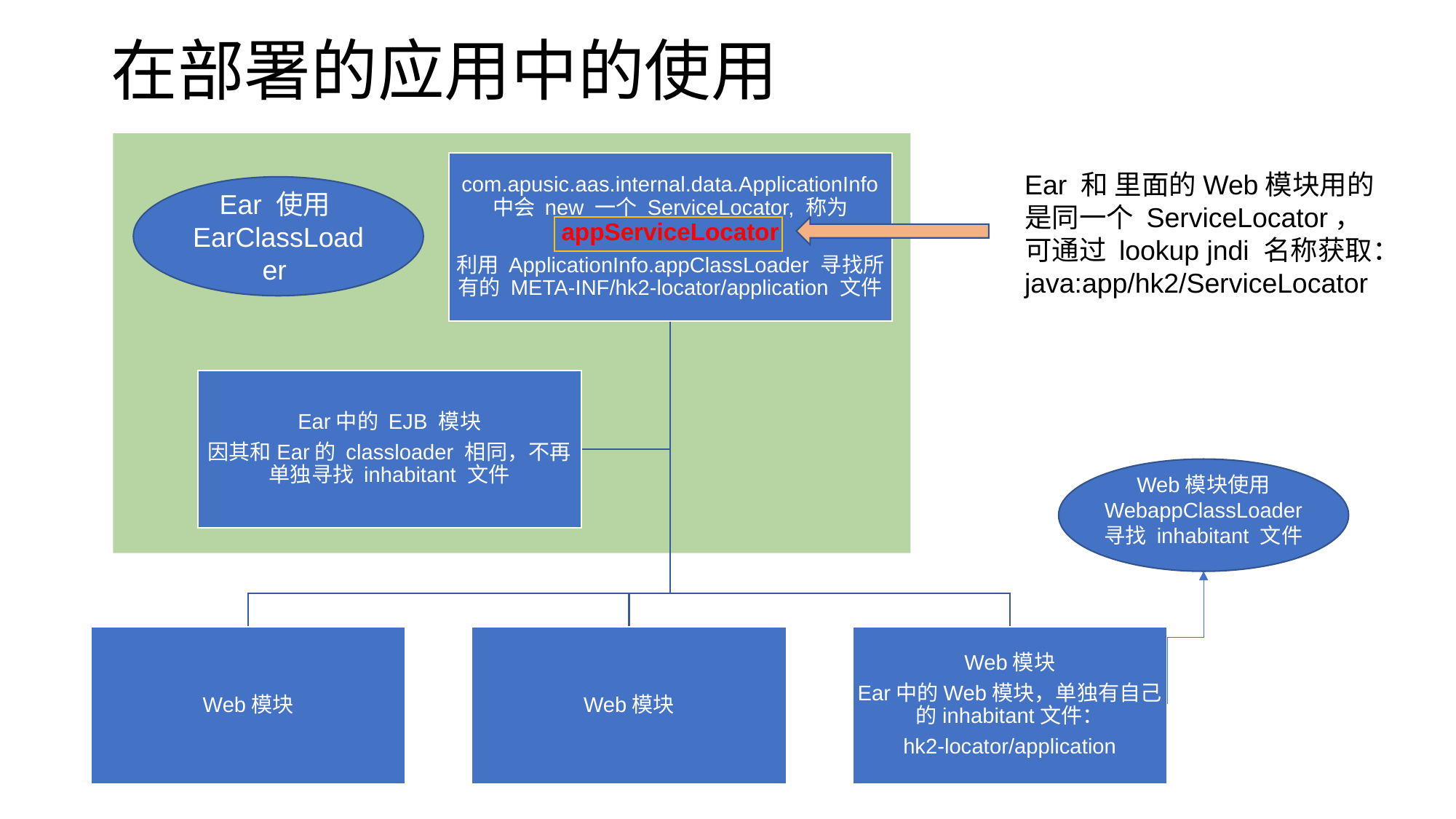

# 在部署的应用中的使用

com.apusic.aas.internal.data.ApplicationInfo 中会 new 一个 ServiceLocator, 称为 appServiceLocator
利用 ApplicationInfo.appClassLoader 寻找所有的 META-INF/hk2-locator/application 文件
Web模块
Web模块
Web模块
Ear中的Web模块，单独有自己的inhabitant文件：
hk2-locator/application
Ear中的 EJB 模块
因其和Ear的 classloader 相同，不再单独寻找 inhabitant 文件
Ear 和 里面的Web模块用的是同一个 ServiceLocator，
可通过 lookup jndi 名称获取：java:app/hk2/ServiceLocator
Ear 使用EarClassLoader

Web模块使用
WebappClassLoader
寻找 inhabitant 文件